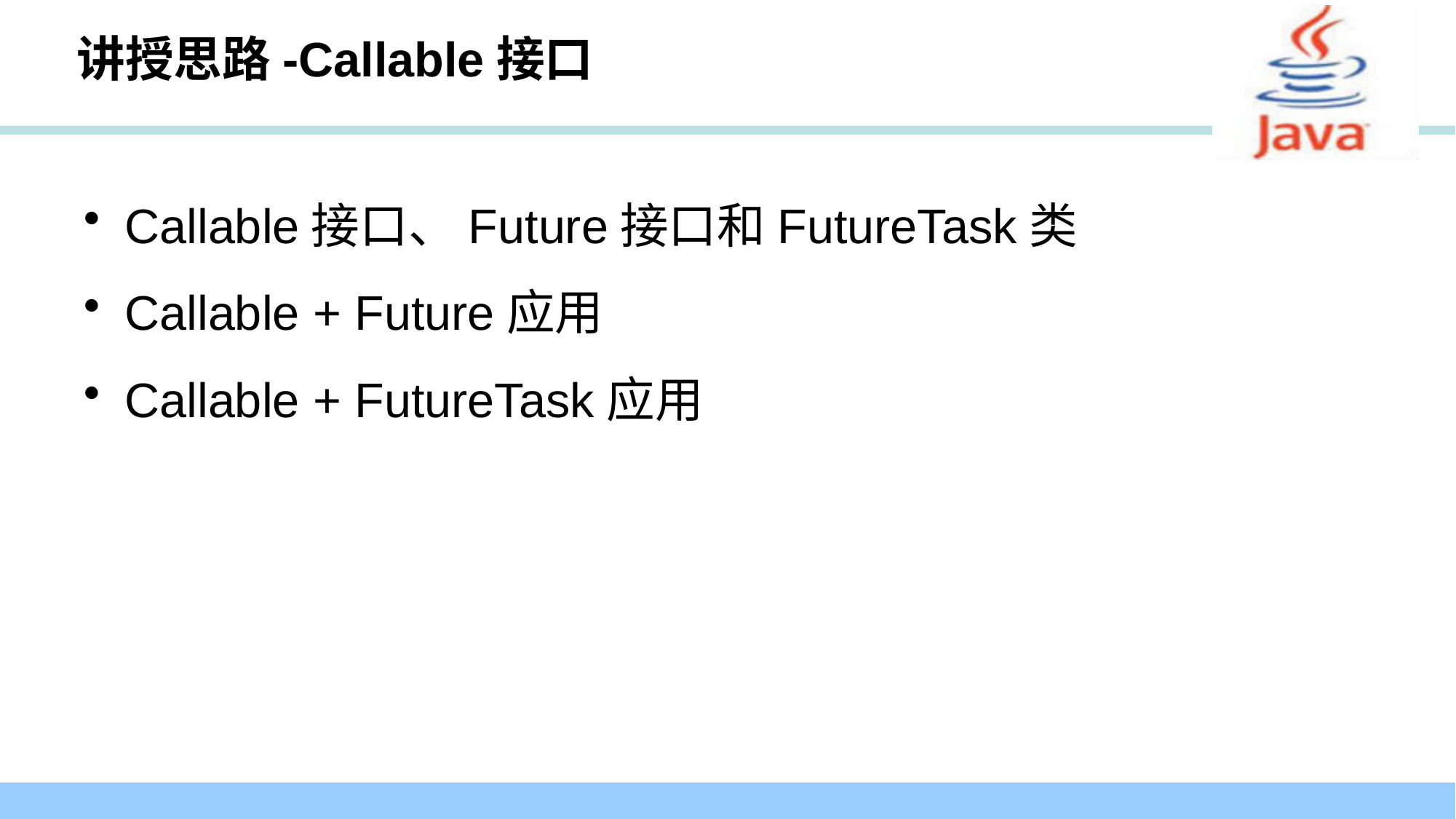

# 讲授思路-Callable接口
Callable接口、Future接口和FutureTask类
Callable + Future应用
Callable + FutureTask应用